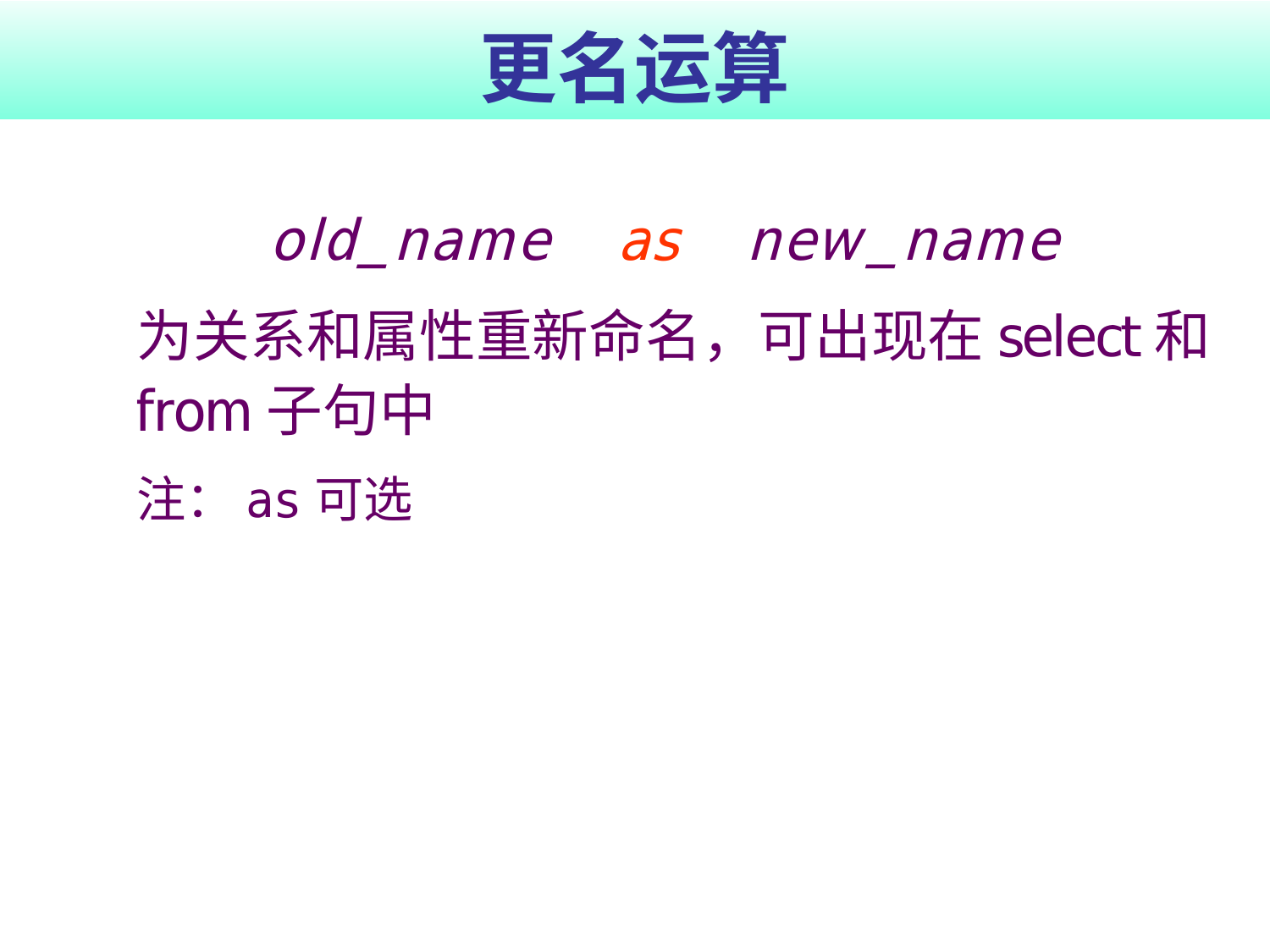

# 更名运算
old_name    as    new_name
	为关系和属性重新命名，可出现在select和from子句中
	注：as可选